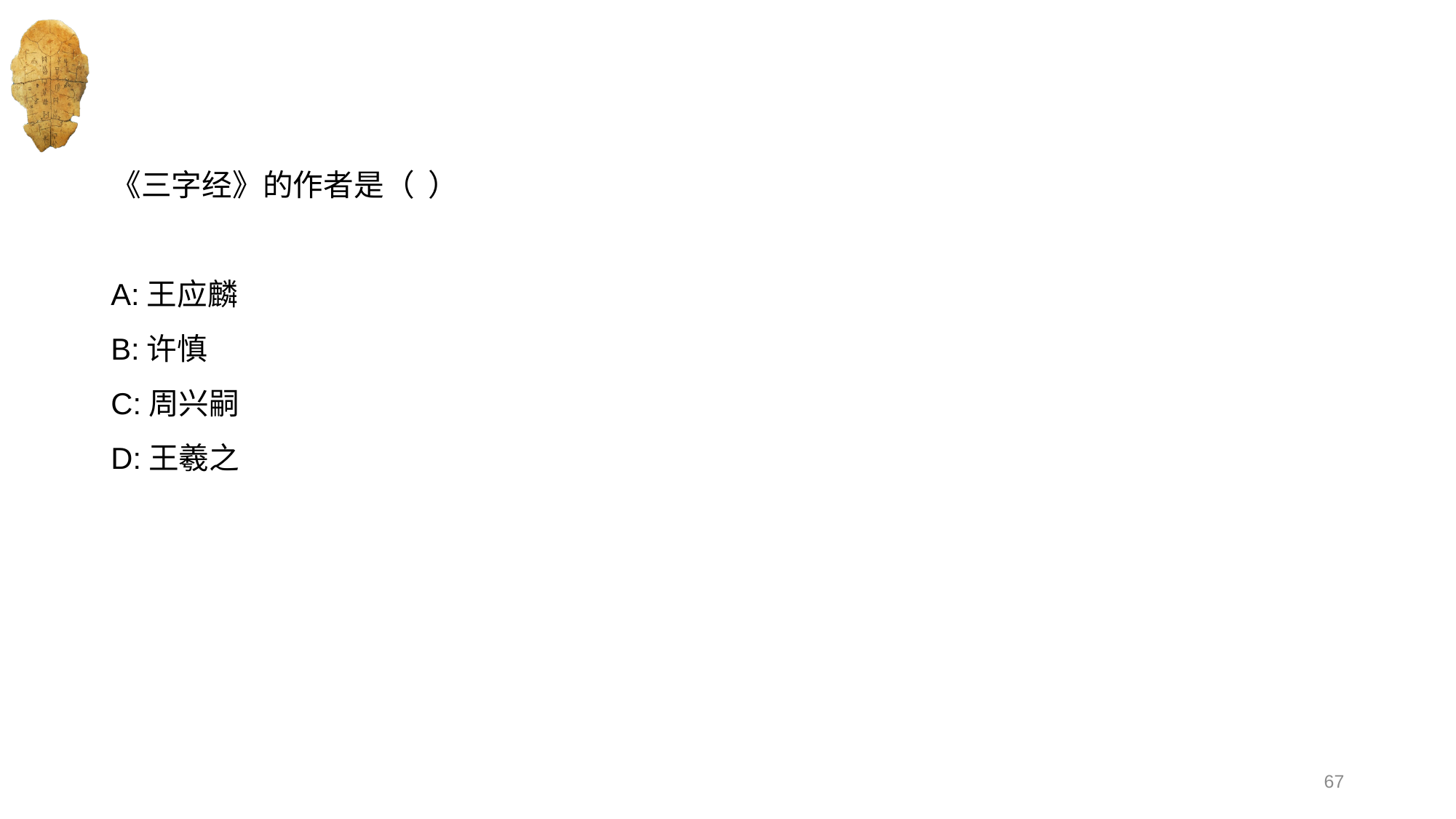

#
《三字经》的作者是（  ）

A:王应麟
B:许慎
C:周兴嗣
D:王羲之

67